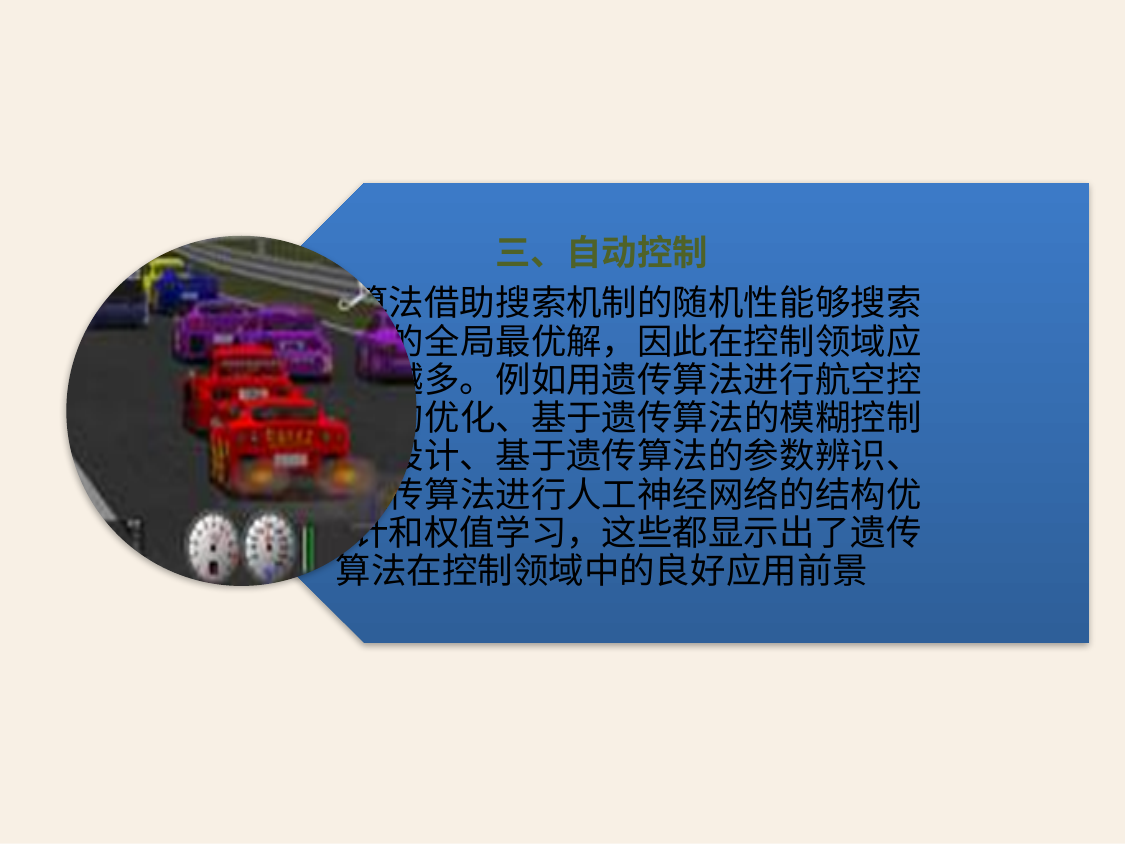

三、自动控制
遗传算法借助搜索机制的随机性能够搜索问题域的全局最优解，因此在控制领域应用越来越多。例如用遗传算法进行航空控制系统的优化、基于遗传算法的模糊控制器优化设计、基于遗传算法的参数辨识、利用遗传算法进行人工神经网络的结构优化设计和权值学习，这些都显示出了遗传算法在控制领域中的良好应用前景